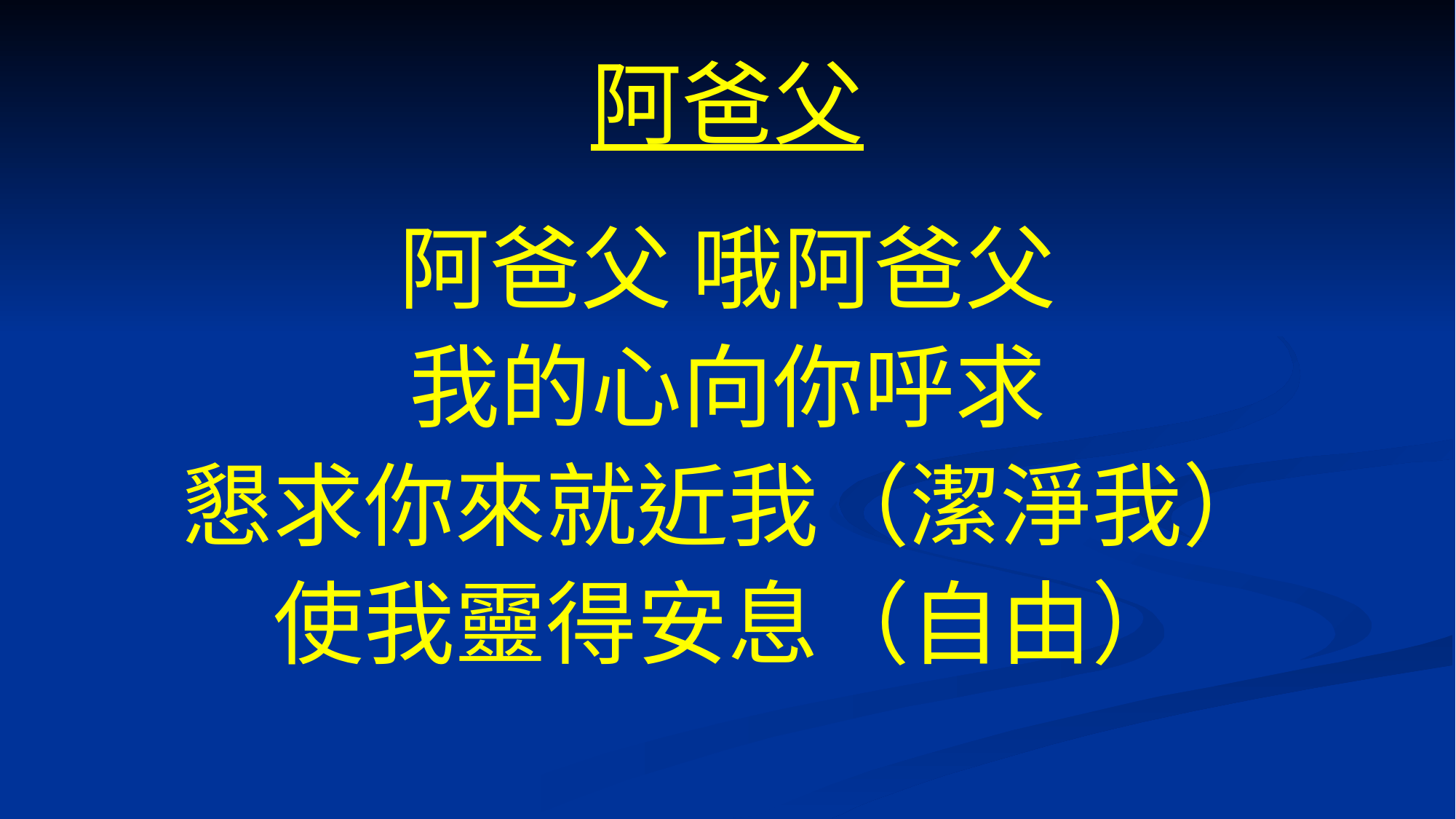

# 阿爸父
阿爸父 哦阿爸父
我的心向你呼求
懇求你來就近我（潔淨我）
使我靈得安息（自由）